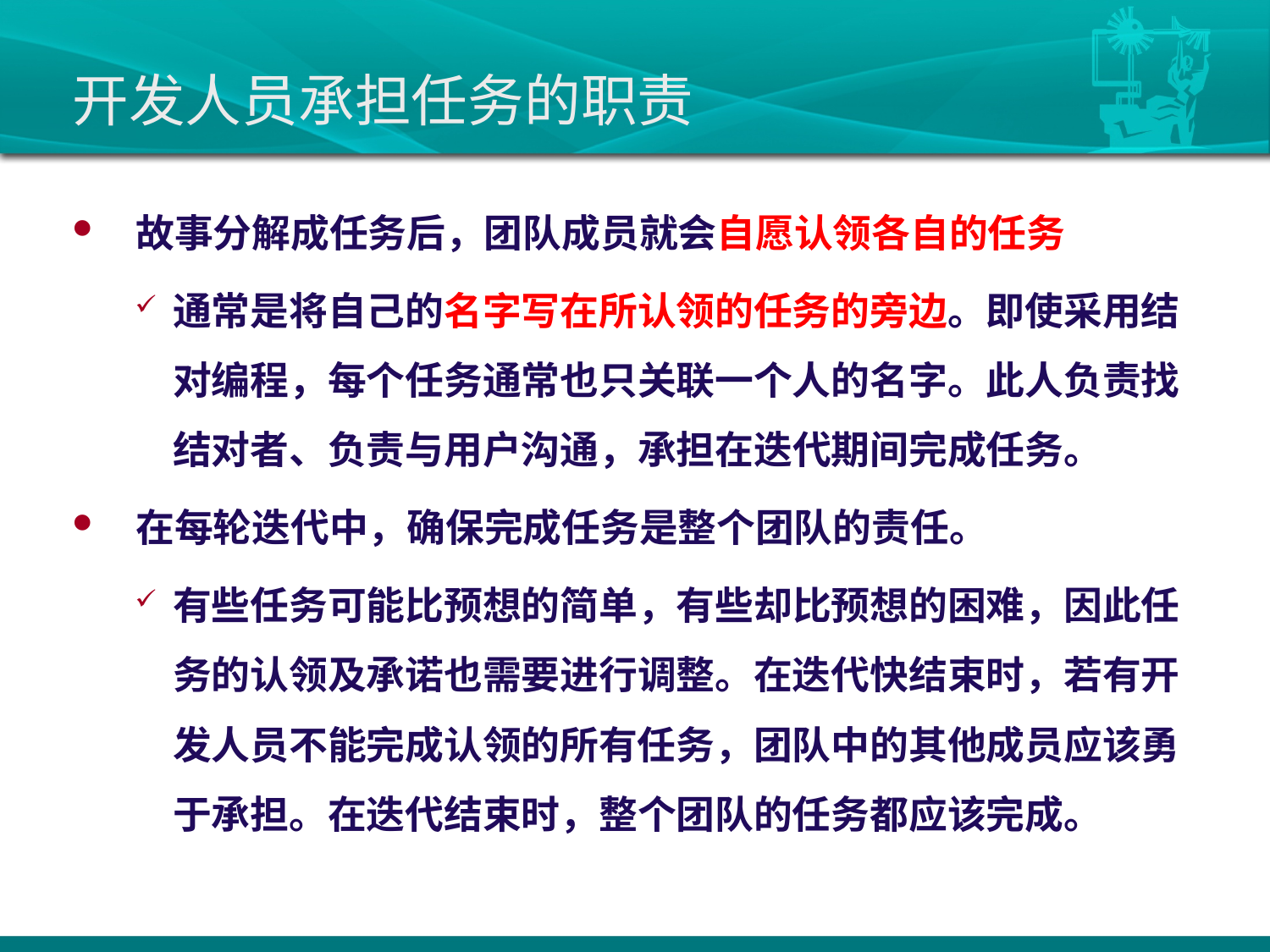

# 开发人员承担任务的职责
故事分解成任务后，团队成员就会自愿认领各自的任务
通常是将自己的名字写在所认领的任务的旁边。即使采用结对编程，每个任务通常也只关联一个人的名字。此人负责找结对者、负责与用户沟通，承担在迭代期间完成任务。
在每轮迭代中，确保完成任务是整个团队的责任。
有些任务可能比预想的简单，有些却比预想的困难，因此任务的认领及承诺也需要进行调整。在迭代快结束时，若有开发人员不能完成认领的所有任务，团队中的其他成员应该勇于承担。在迭代结束时，整个团队的任务都应该完成。